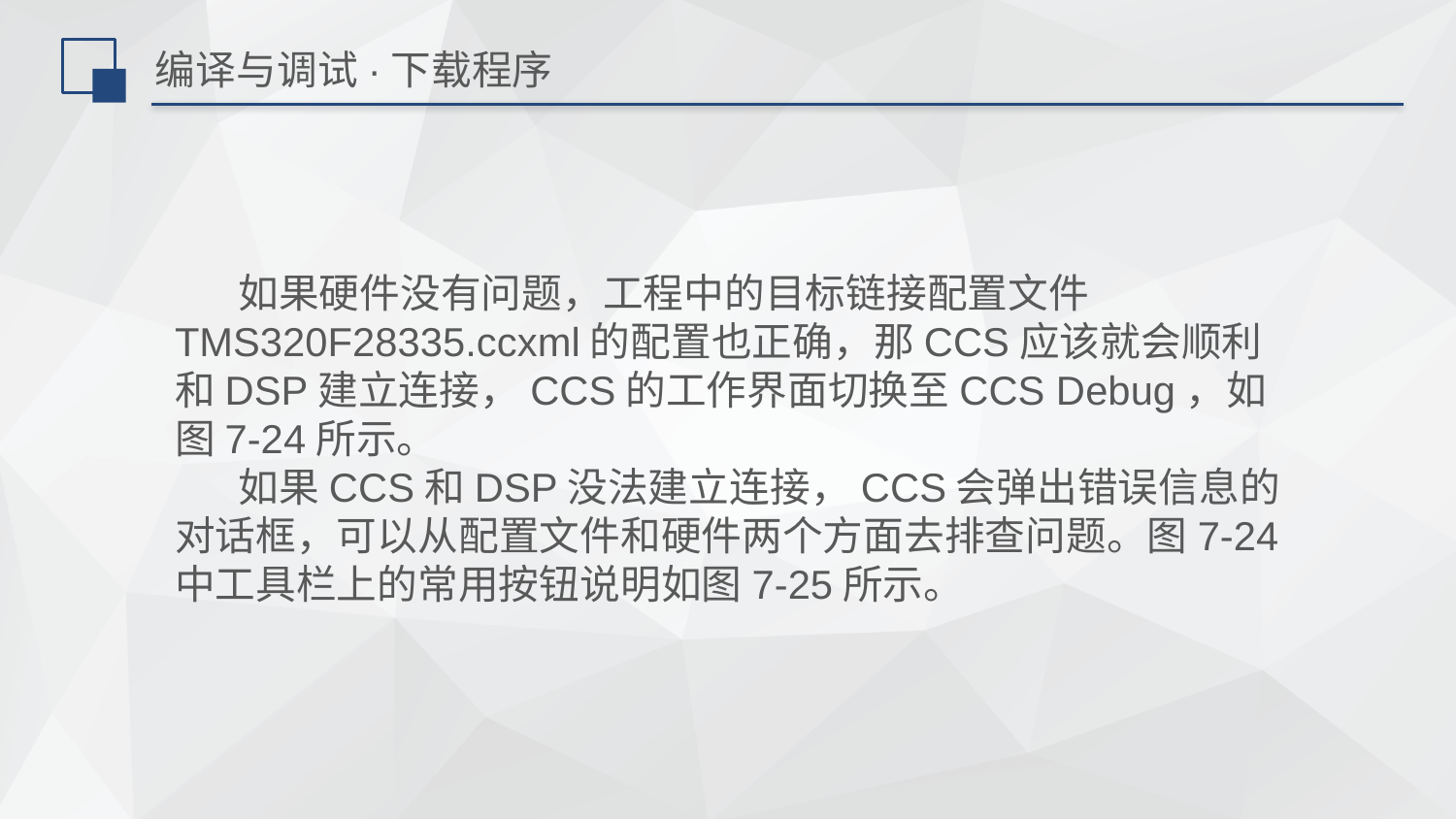

# 编译与调试·下载程序
      如果硬件没有问题，工程中的目标链接配置文件TMS320F28335.ccxml的配置也正确，那CCS应该就会顺利和DSP建立连接，CCS的工作界面切换至CCS Debug，如图7-24所示。
      如果CCS和DSP没法建立连接，CCS会弹出错误信息的对话框，可以从配置文件和硬件两个方面去排查问题。图7-24中工具栏上的常用按钮说明如图7-25所示。